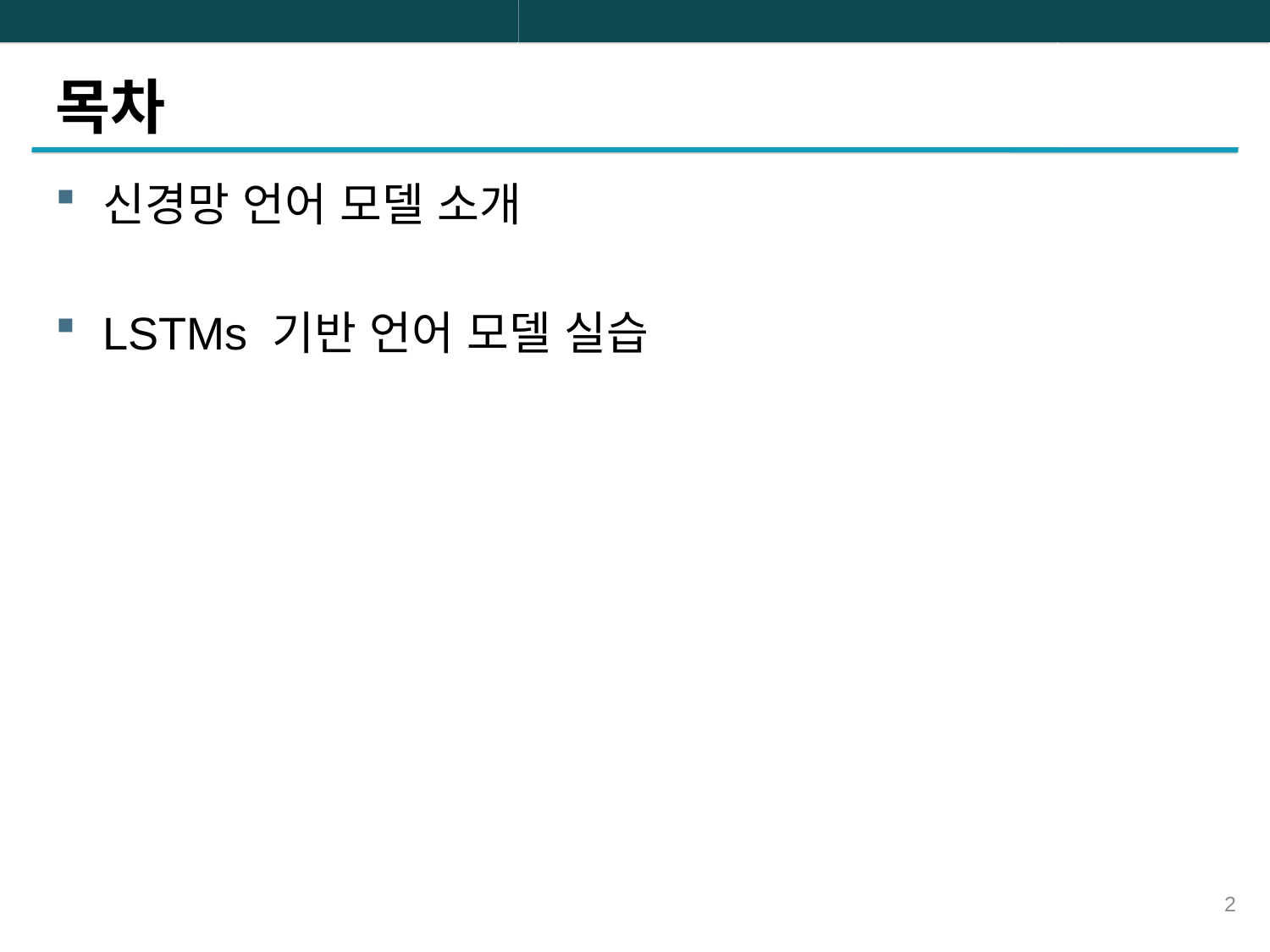

# 목차
신경망 언어 모델 소개

LSTMs 기반 언어 모델 실습

2